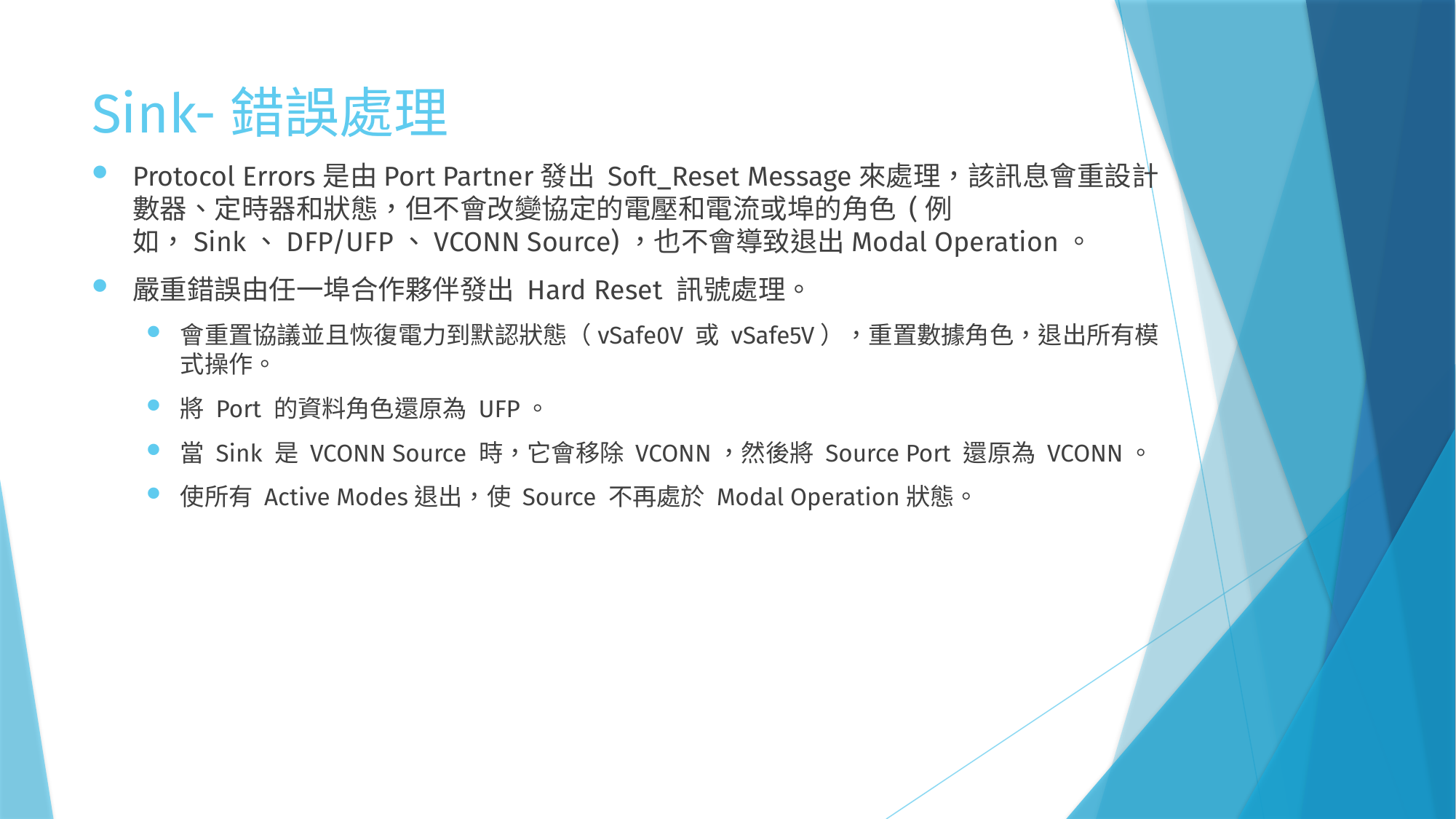

# Sink-錯誤處理
Protocol Errors是由Port Partner發出 Soft_Reset Message來處理，該訊息會重設計數器、定時器和狀態，但不會改變協定的電壓和電流或埠的角色 (例如，Sink、DFP/UFP、VCONN Source)，也不會導致退出Modal Operation。
嚴重錯誤由任一埠合作夥伴發出 Hard Reset 訊號處理。
會重置協議並且恢復電力到默認狀態（vSafe0V 或 vSafe5V），重置數據角色，退出所有模式操作。
將 Port 的資料角色還原為 UFP。
當 Sink 是 VCONN Source 時，它會移除 VCONN，然後將 Source Port 還原為 VCONN。
使所有 Active Modes退出，使 Source 不再處於 Modal Operation狀態。